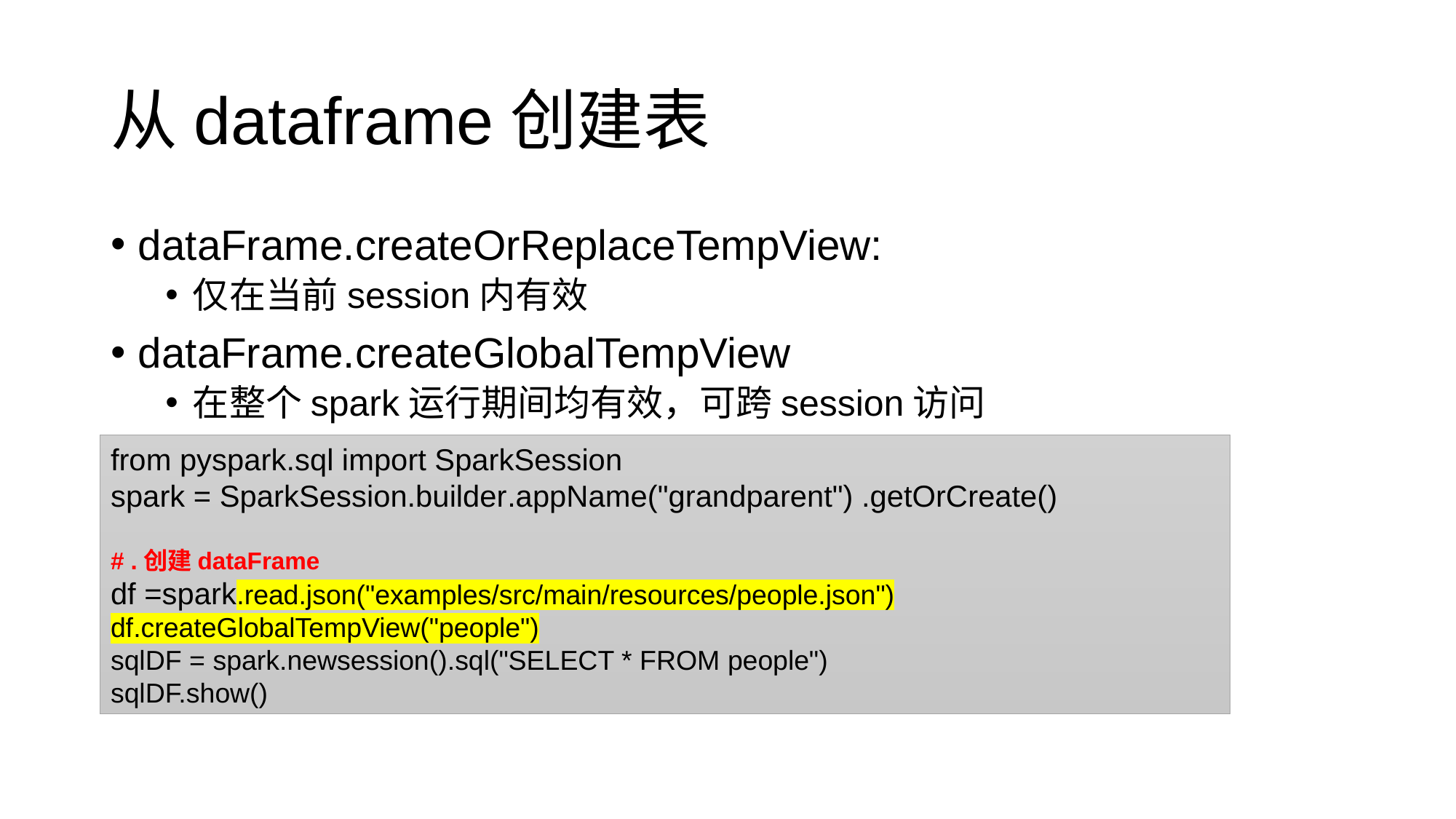

# 从dataframe创建表
dataFrame.createOrReplaceTempView:
仅在当前session内有效
dataFrame.createGlobalTempView
在整个spark运行期间均有效，可跨session访问
from pyspark.sql import SparkSession
spark = SparkSession.builder.appName("grandparent") .getOrCreate()

# .创建dataFrame
df =spark.read.json("examples/src/main/resources/people.json")
df.createGlobalTempView("people")
sqlDF = spark.newsession().sql("SELECT * FROM people")
sqlDF.show()